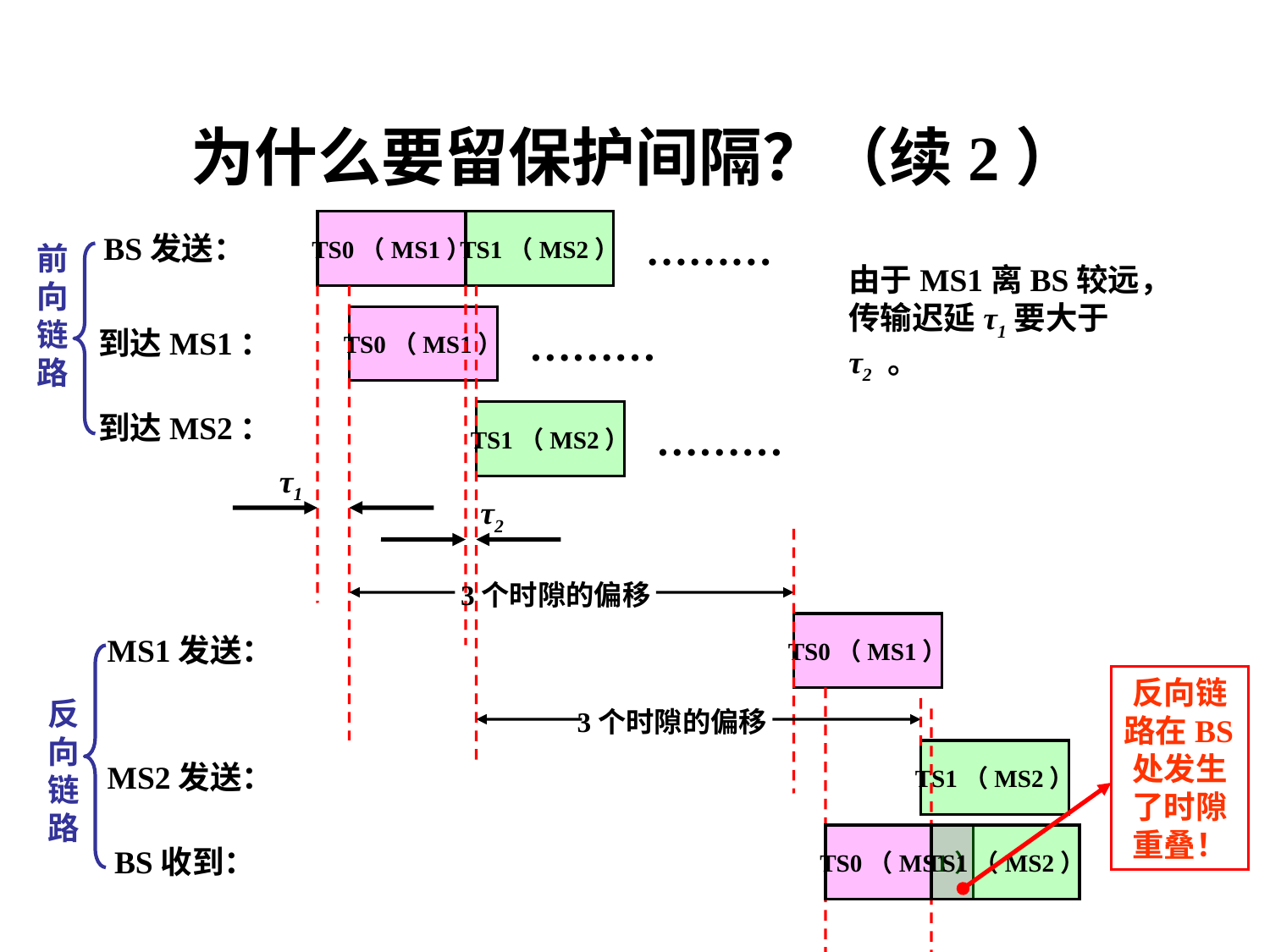

# 为什么要留保护间隔？（续2）
TS0（MS1）
TS1（MS2）
………
BS发送：
前向链路

由于MS1离BS较远，传输迟延τ1要大于τ2 。

TS0（MS1）
………
到达MS1：
到达MS2：
TS1（MS2）
………
τ1
τ2

3个时隙的偏移

TS0（MS1）
MS1发送：

反向链路在BS处发生了时隙重叠！
反向链路

3个时隙的偏移

TS1（MS2）
MS2发送：

TS0（MS1）
TS1（MS2）
BS收到：